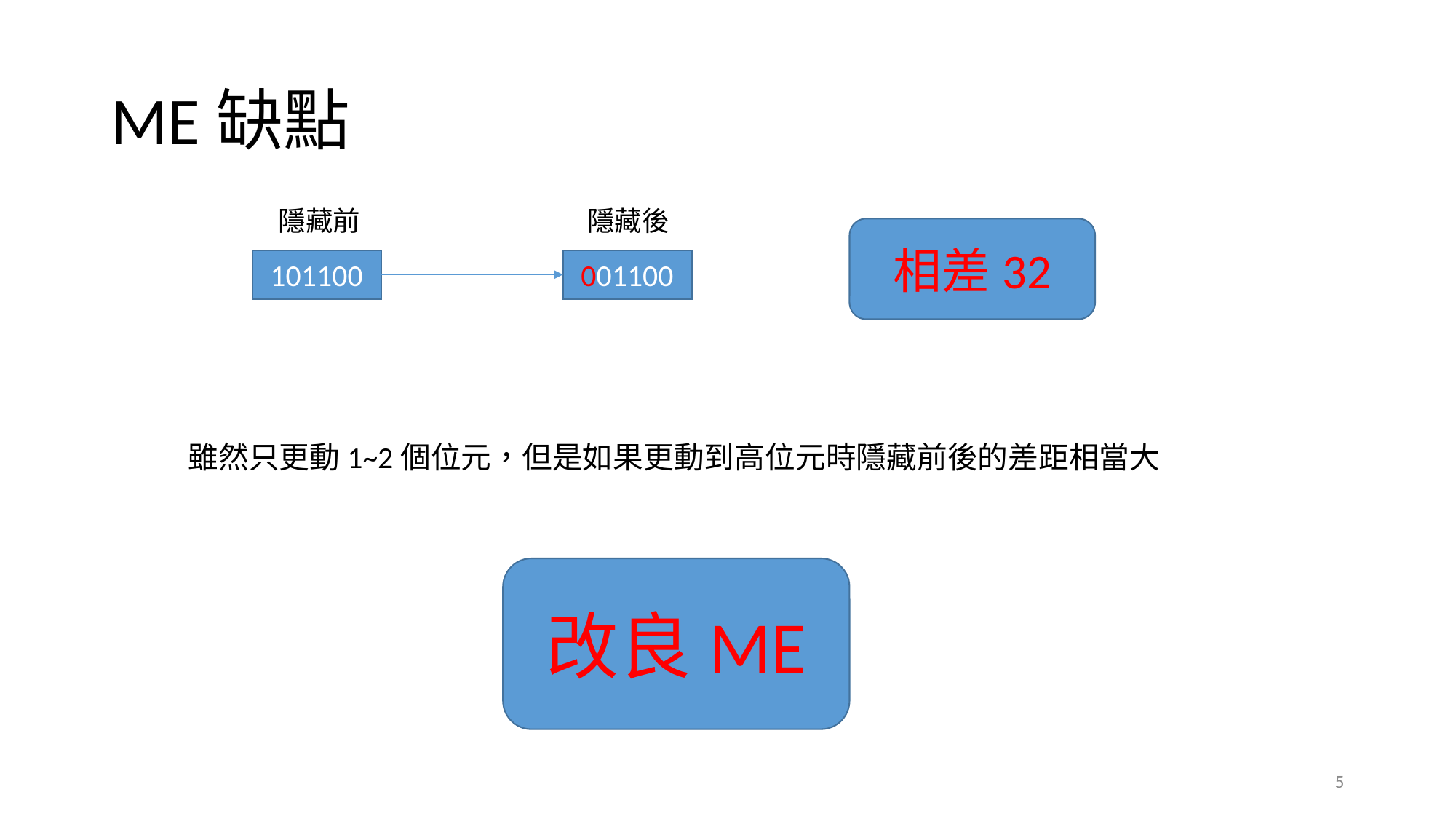

# ME缺點
隱藏前
隱藏後
相差32
101100
001100
雖然只更動1~2個位元，但是如果更動到高位元時隱藏前後的差距相當大
改良ME
5